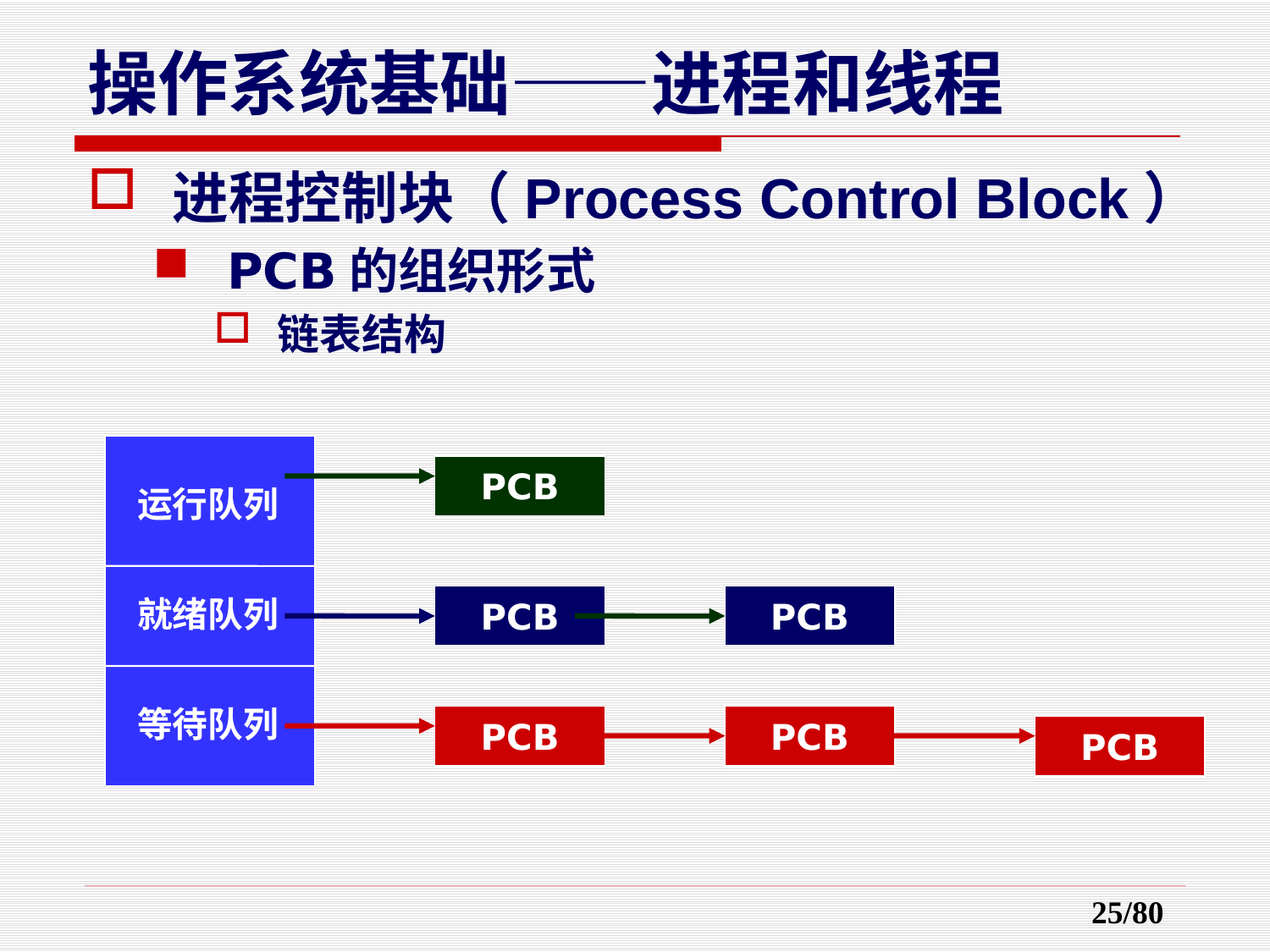

# 操作系统基础——进程和线程
进程控制块（Process Control Block）
PCB的组织形式
链表结构

PCB
运行队列

就绪队列
PCB
PCB

等待队列
PCB
PCB
PCB